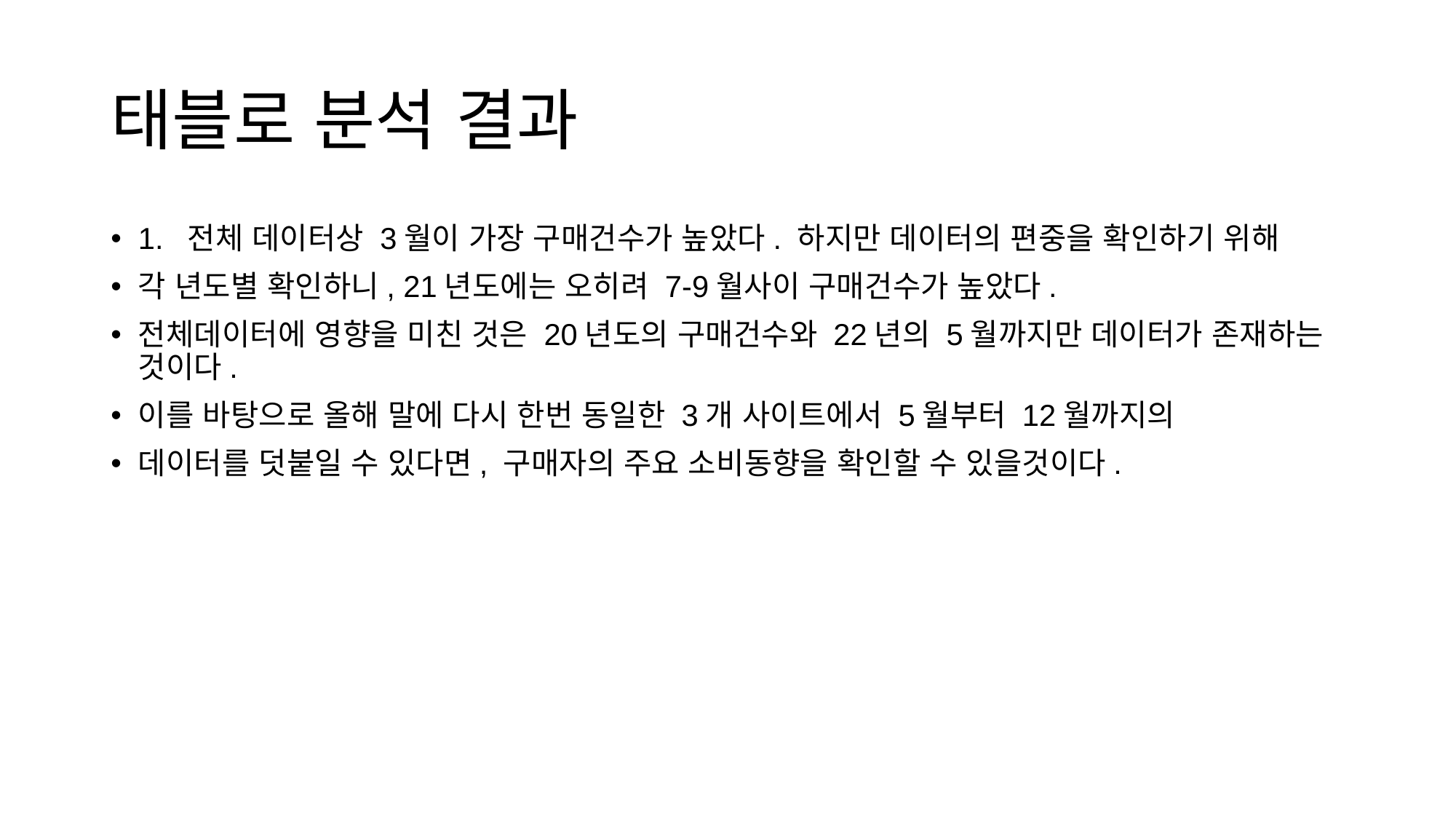

# 태블로 분석 결과
1.  전체 데이터상 3월이 가장 구매건수가 높았다. 하지만 데이터의 편중을 확인하기 위해
각 년도별 확인하니, 21년도에는 오히려 7-9월사이 구매건수가 높았다.
전체데이터에 영향을 미친 것은 20년도의 구매건수와 22년의 5월까지만 데이터가 존재하는 것이다.
이를 바탕으로 올해 말에 다시 한번 동일한 3개 사이트에서 5월부터 12월까지의
데이터를 덧붙일 수 있다면, 구매자의 주요 소비동향을 확인할 수 있을것이다.